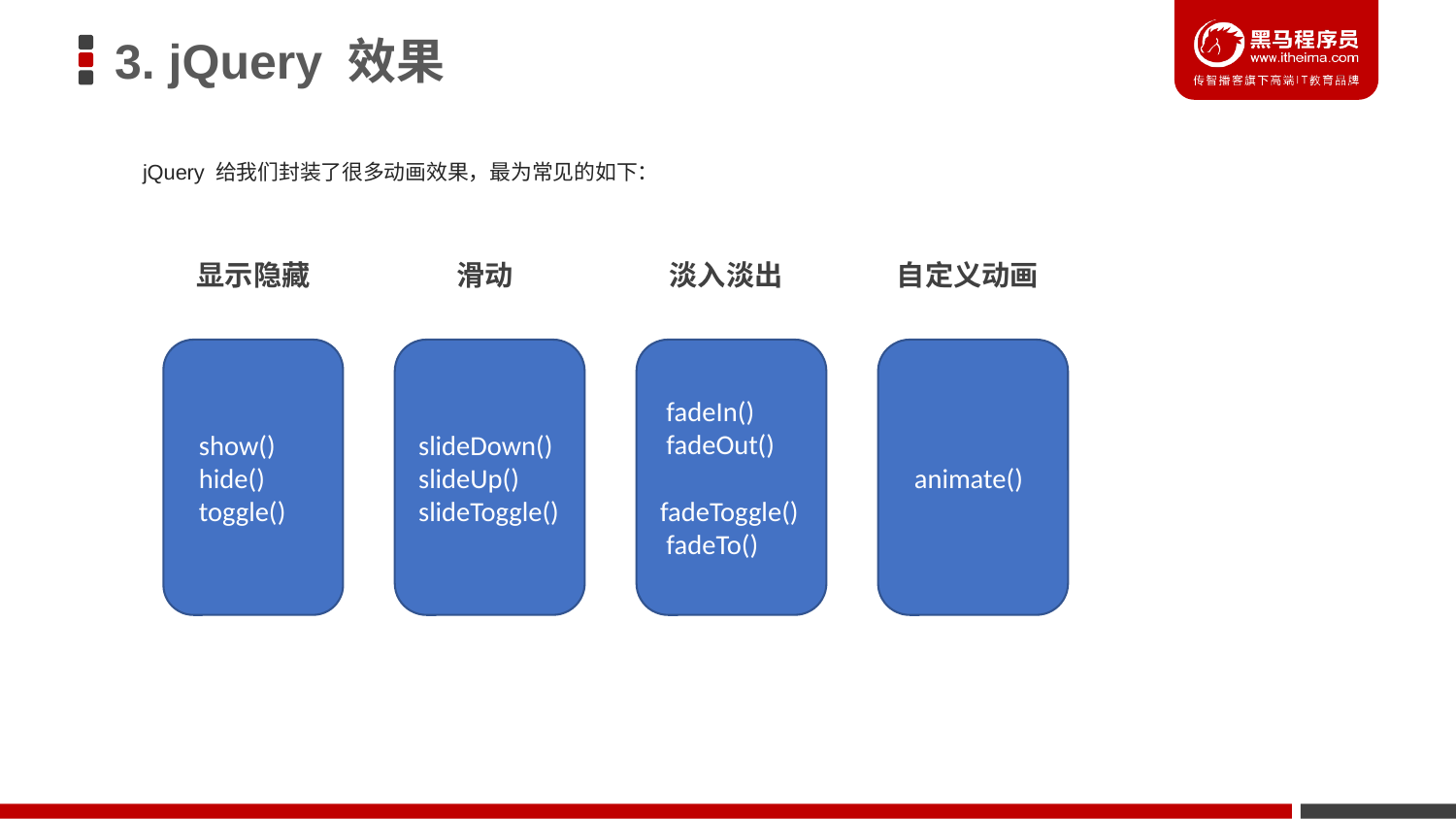

# 3. jQuery 效果
jQuery 给我们封装了很多动画效果，最为常见的如下：
显示隐藏
滑动
淡入淡出
自定义动画
  show()
  hide()
  toggle()
slideDown()
slideUp()
slideToggle()
 fadeIn()
 fadeOut()
 fadeToggle()
 fadeTo()
  animate()